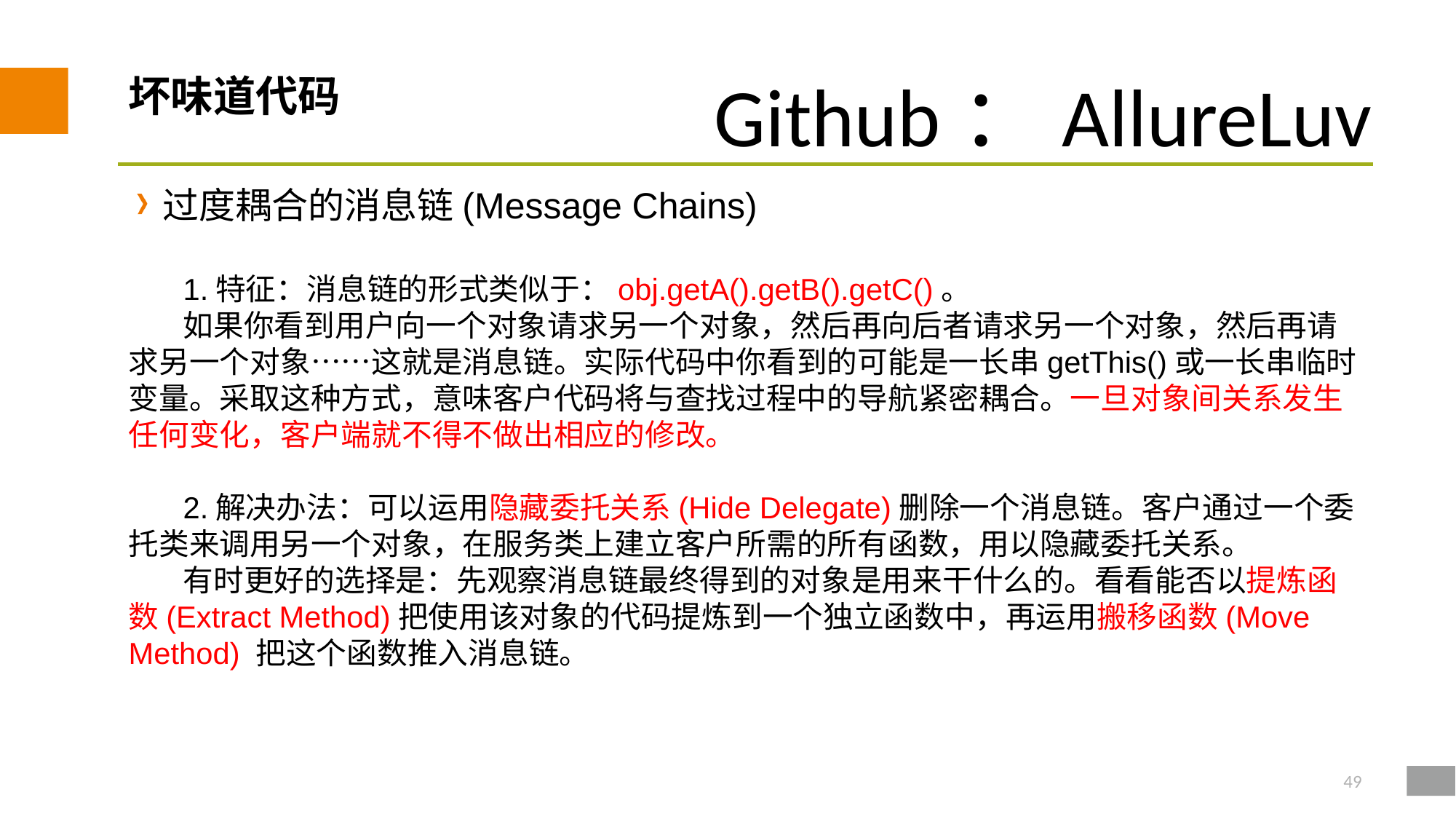

# 坏味道代码
过度耦合的消息链(Message Chains)

1.特征：消息链的形式类似于：obj.getA().getB().getC()。
如果你看到用户向一个对象请求另一个对象，然后再向后者请求另一个对象，然后再请求另一个对象……这就是消息链。实际代码中你看到的可能是一长串getThis()或一长串临时变量。采取这种方式，意味客户代码将与查找过程中的导航紧密耦合。一旦对象间关系发生任何变化，客户端就不得不做出相应的修改。

2.解决办法：可以运用隐藏委托关系(Hide Delegate)删除一个消息链。客户通过一个委托类来调用另一个对象，在服务类上建立客户所需的所有函数，用以隐藏委托关系。
有时更好的选择是：先观察消息链最终得到的对象是用来干什么的。看看能否以提炼函数(Extract Method)把使用该对象的代码提炼到一个独立函数中，再运用搬移函数(Move Method) 把这个函数推入消息链。
49